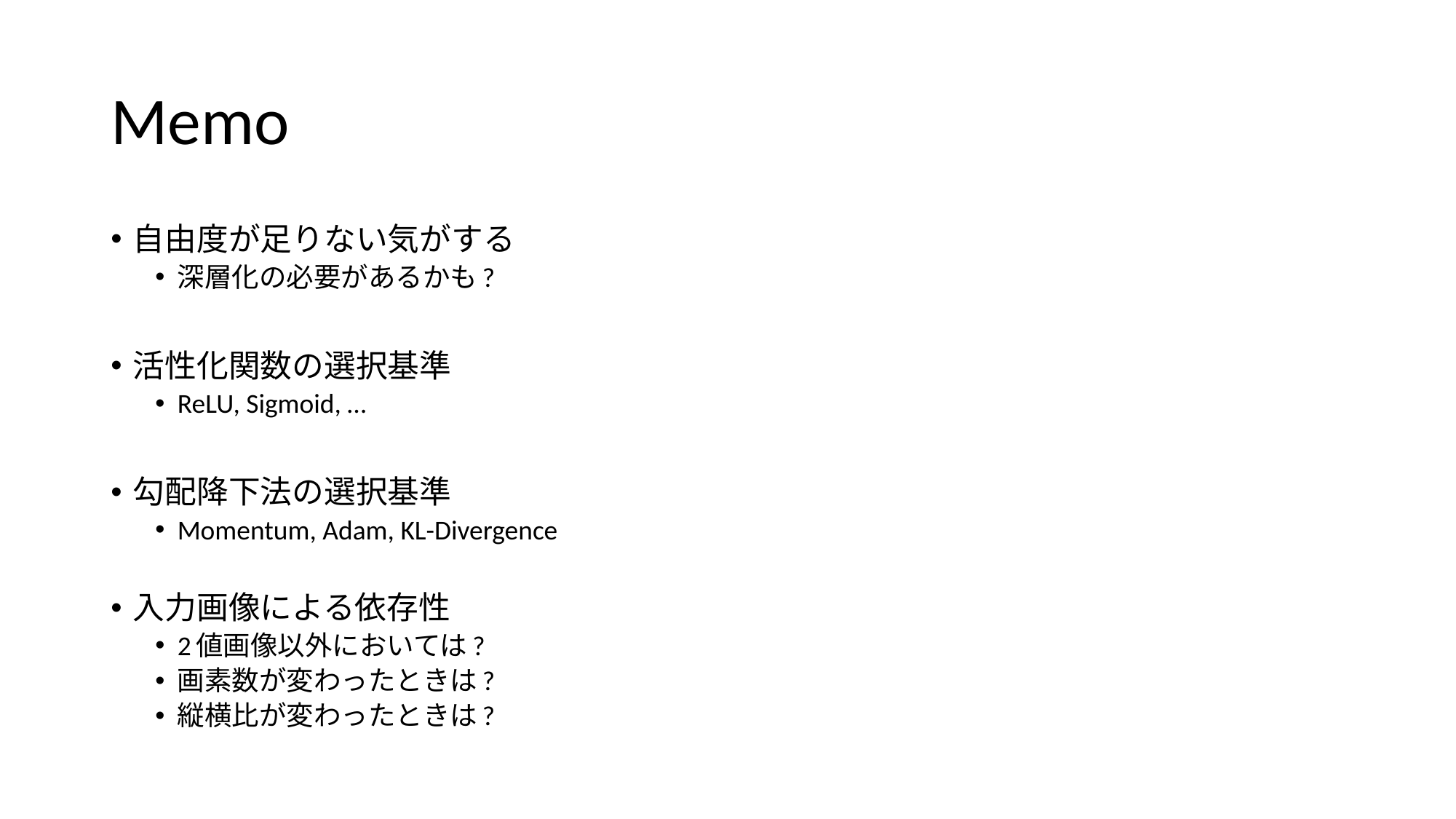

# Memo
自由度が足りない気がする
深層化の必要があるかも?

活性化関数の選択基準
ReLU, Sigmoid, …

勾配降下法の選択基準
Momentum, Adam, KL-Divergence

入力画像による依存性
2値画像以外においては?
画素数が変わったときは?
縦横比が変わったときは?